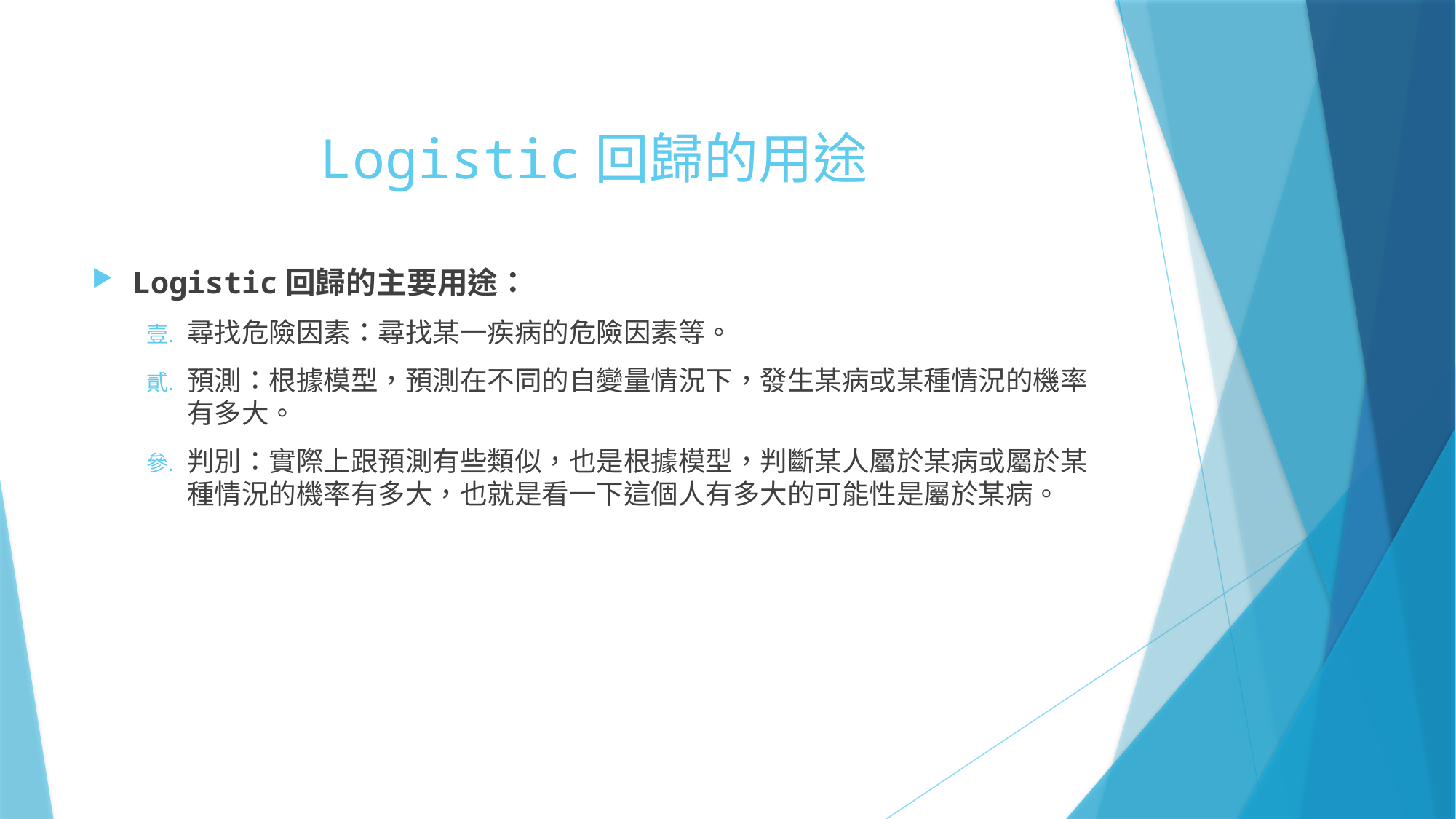

# Logistic回歸的用途
Logistic回歸的主要用途：
尋找危險因素：尋找某一疾病的危險因素等。
預測：根據模型，預測在不同的自變量情況下，發生某病或某種情況的機率有多大。
判別：實際上跟預測有些類似，也是根據模型，判斷某人屬於某病或屬於某種情況的機率有多大，也就是看一下這個人有多大的可能性是屬於某病。